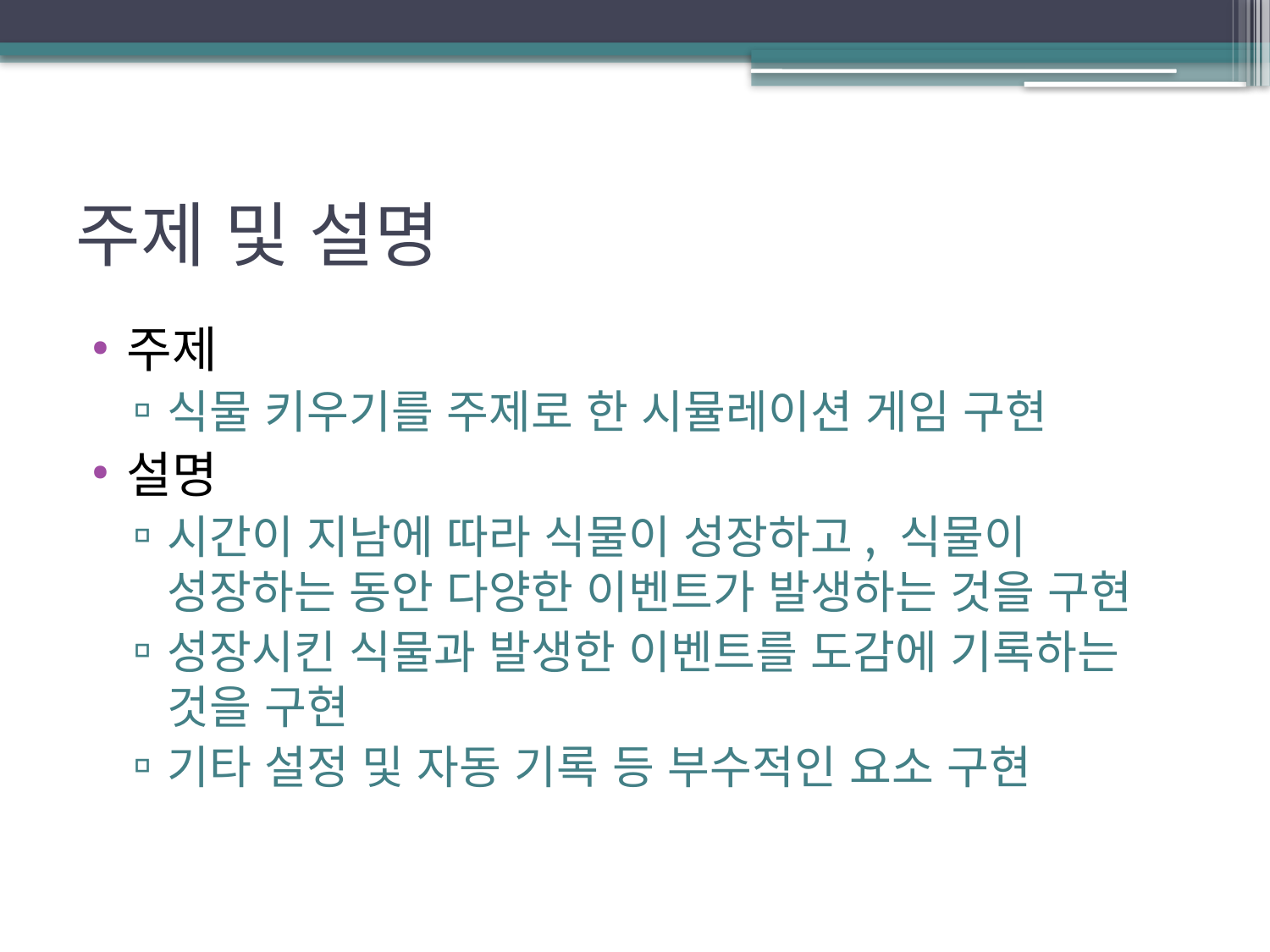

# 주제 및 설명
주제
식물 키우기를 주제로 한 시뮬레이션 게임 구현
설명
시간이 지남에 따라 식물이 성장하고, 식물이 성장하는 동안 다양한 이벤트가 발생하는 것을 구현
성장시킨 식물과 발생한 이벤트를 도감에 기록하는 것을 구현
기타 설정 및 자동 기록 등 부수적인 요소 구현